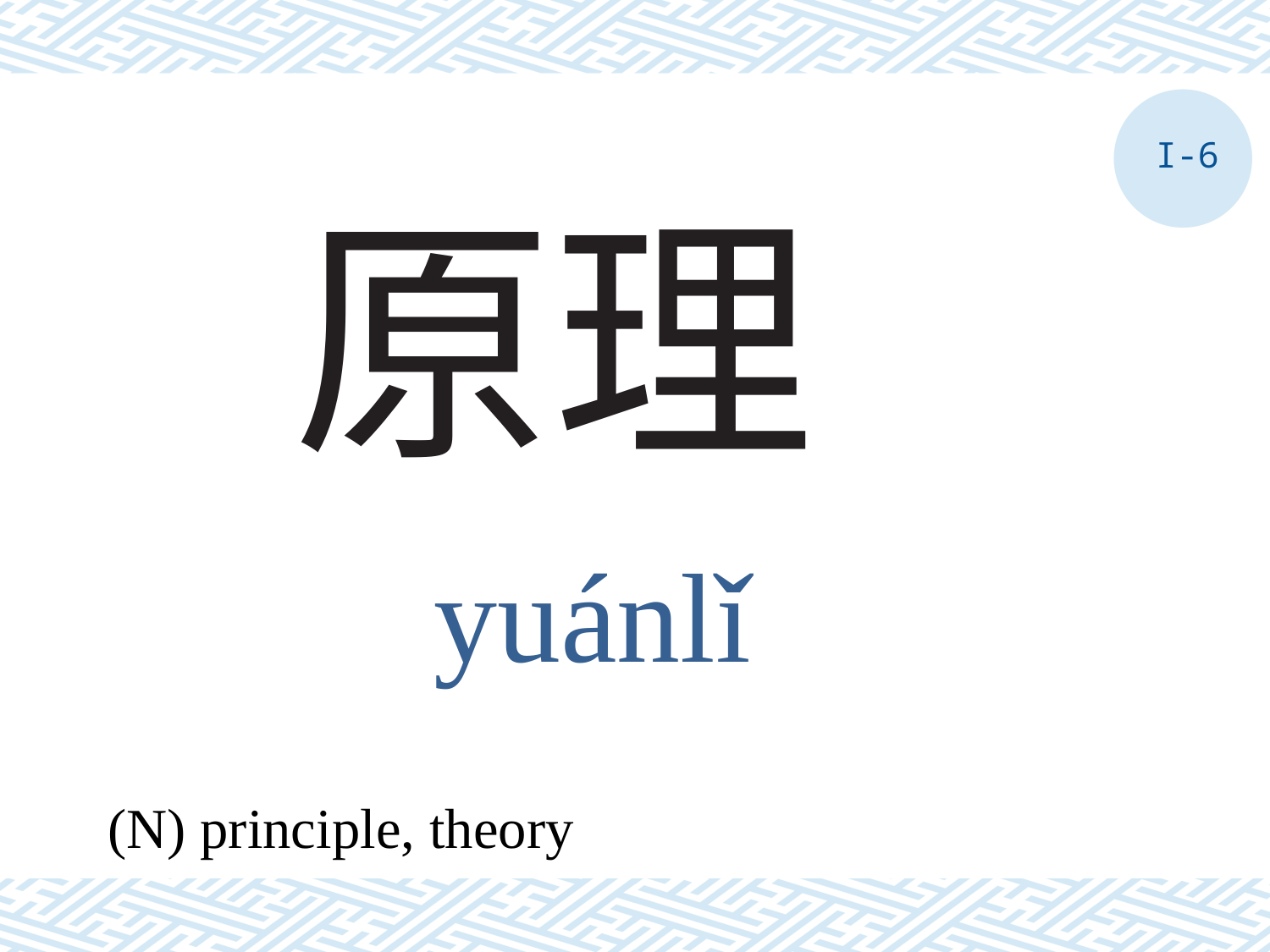

I-6

# 原理
yuánlǐ
(N) principle, theory